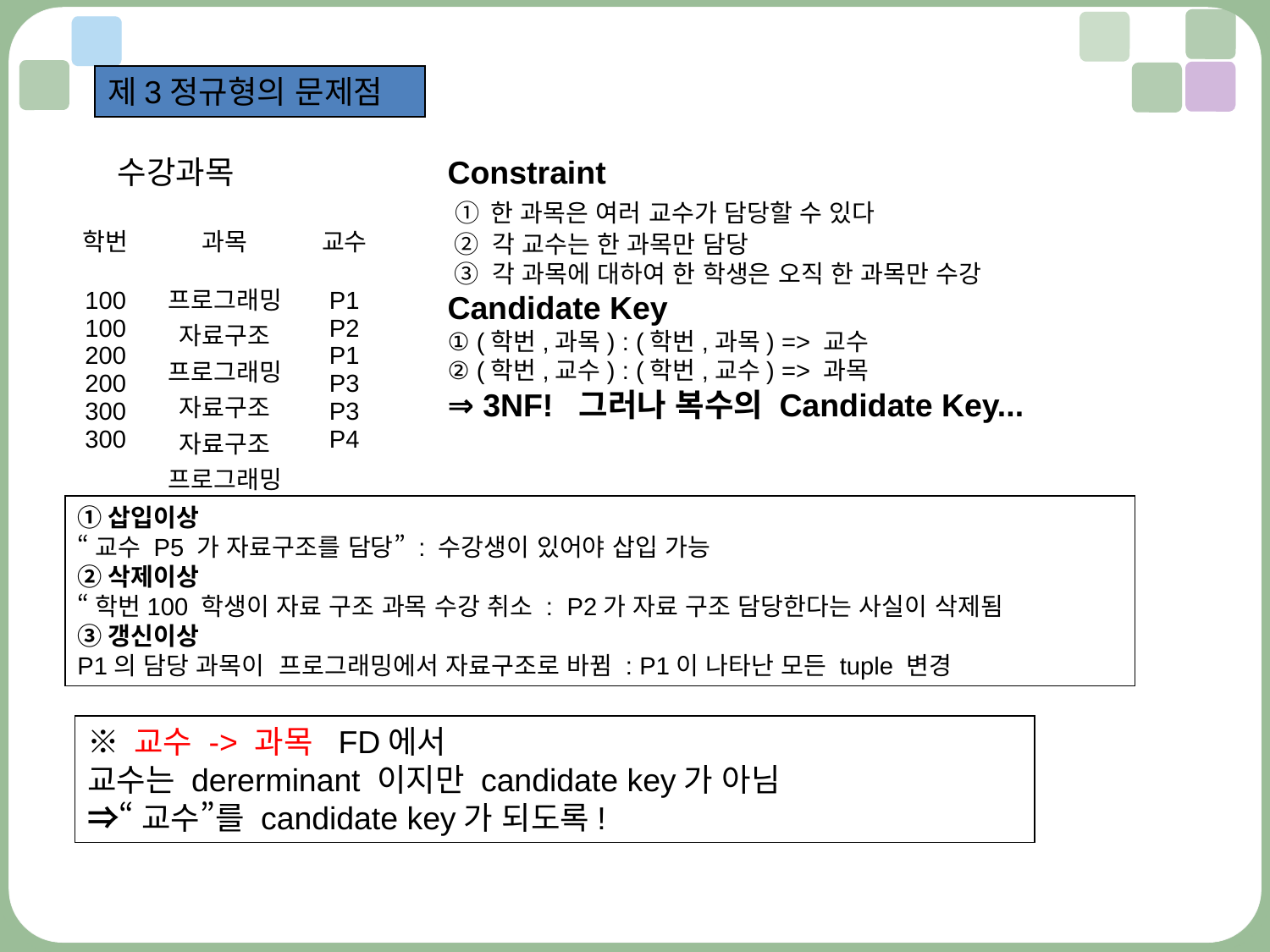

제3정규형의 문제점
수강과목
Constraint
 ① 한 과목은 여러 교수가 담당할 수 있다
 ② 각 교수는 한 과목만 담당
 ③ 각 과목에 대하여 한 학생은 오직 한 과목만 수강
Candidate Key
① (학번,과목) : (학번,과목) => 교수
② (학번,교수) : (학번,교수) => 과목
⇒ 3NF!  그러나 복수의 Candidate Key...
| 학번 | 과목 | 교수 |
| --- | --- | --- |
| 100 100 200 200 300 300 | 프로그래밍 자료구조 프로그래밍 자료구조 자료구조 프로그래밍 | P1 P2 P1 P3 P3 P4 |

①삽입이상
“교수 P5 가 자료구조를 담당” : 수강생이 있어야 삽입 가능
②삭제이상
“학번100 학생이 자료 구조 과목 수강 취소 :  P2가 자료 구조 담당한다는 사실이 삭제됨
③갱신이상
P1의 담당 과목이  프로그래밍에서 자료구조로 바뀜 : P1이 나타난 모든 tuple 변경

※ 교수 -> 과목  FD에서
교수는 dererminant 이지만 candidate key가 아님
⇒“교수”를 candidate key가 되도록!